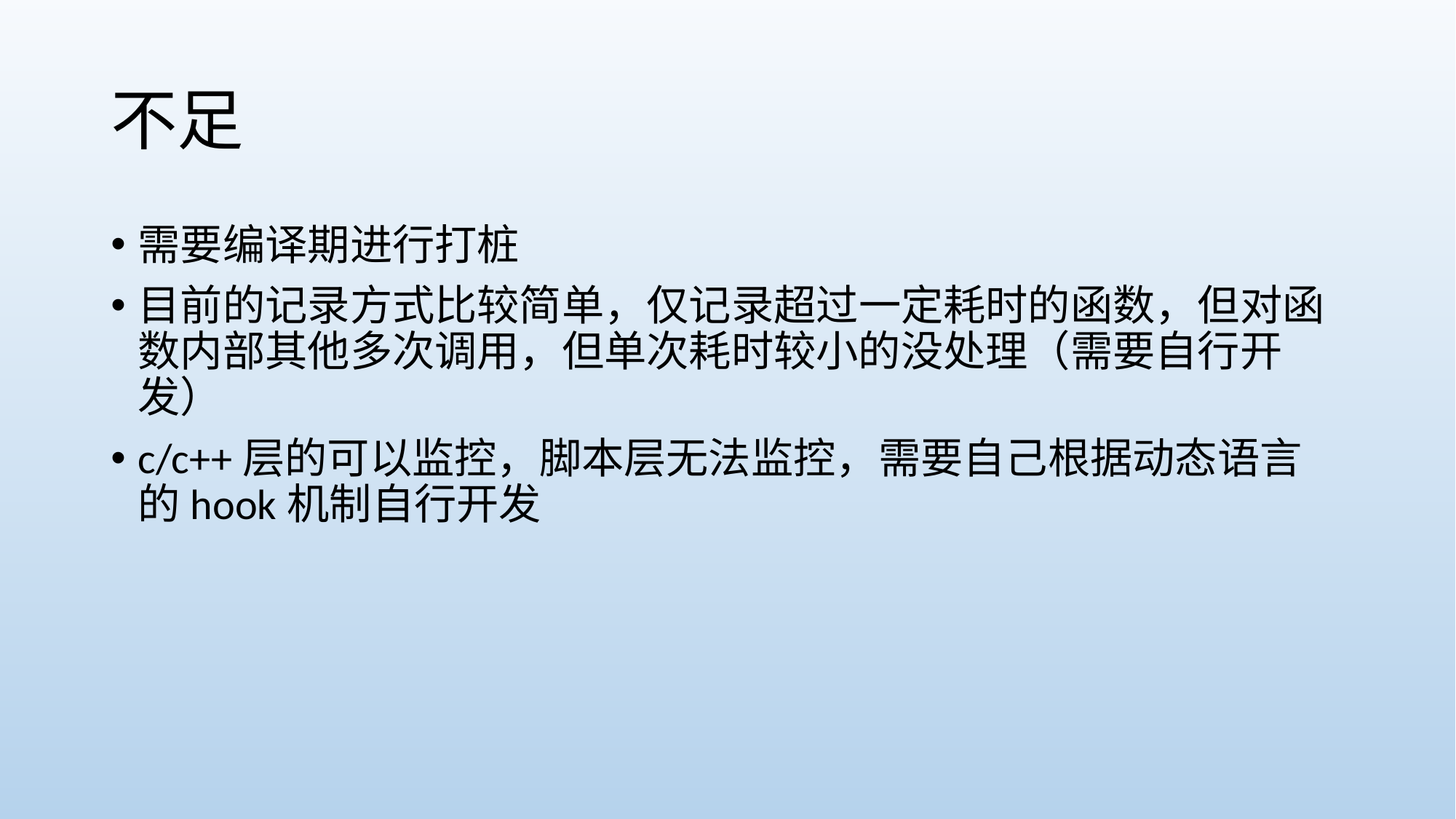

不足
需要编译期进行打桩
目前的记录方式比较简单，仅记录超过一定耗时的函数，但对函数内部其他多次调用，但单次耗时较小的没处理（需要自行开发）
c/c++层的可以监控，脚本层无法监控，需要自己根据动态语言的hook机制自行开发